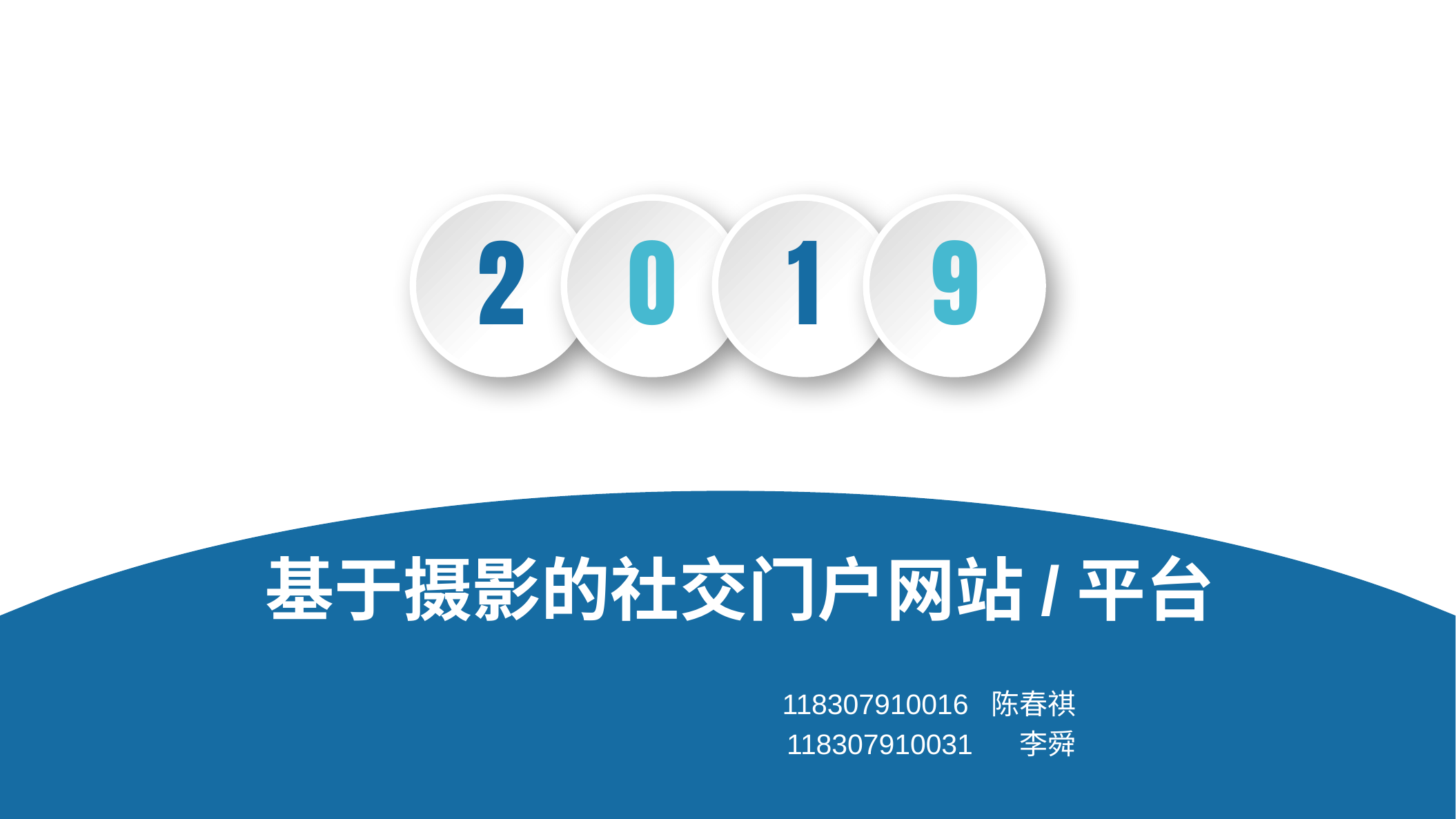

2

0

1

9

基于摄影的社交门户网站/平台
118307910016  陈春祺
118307910031     李舜